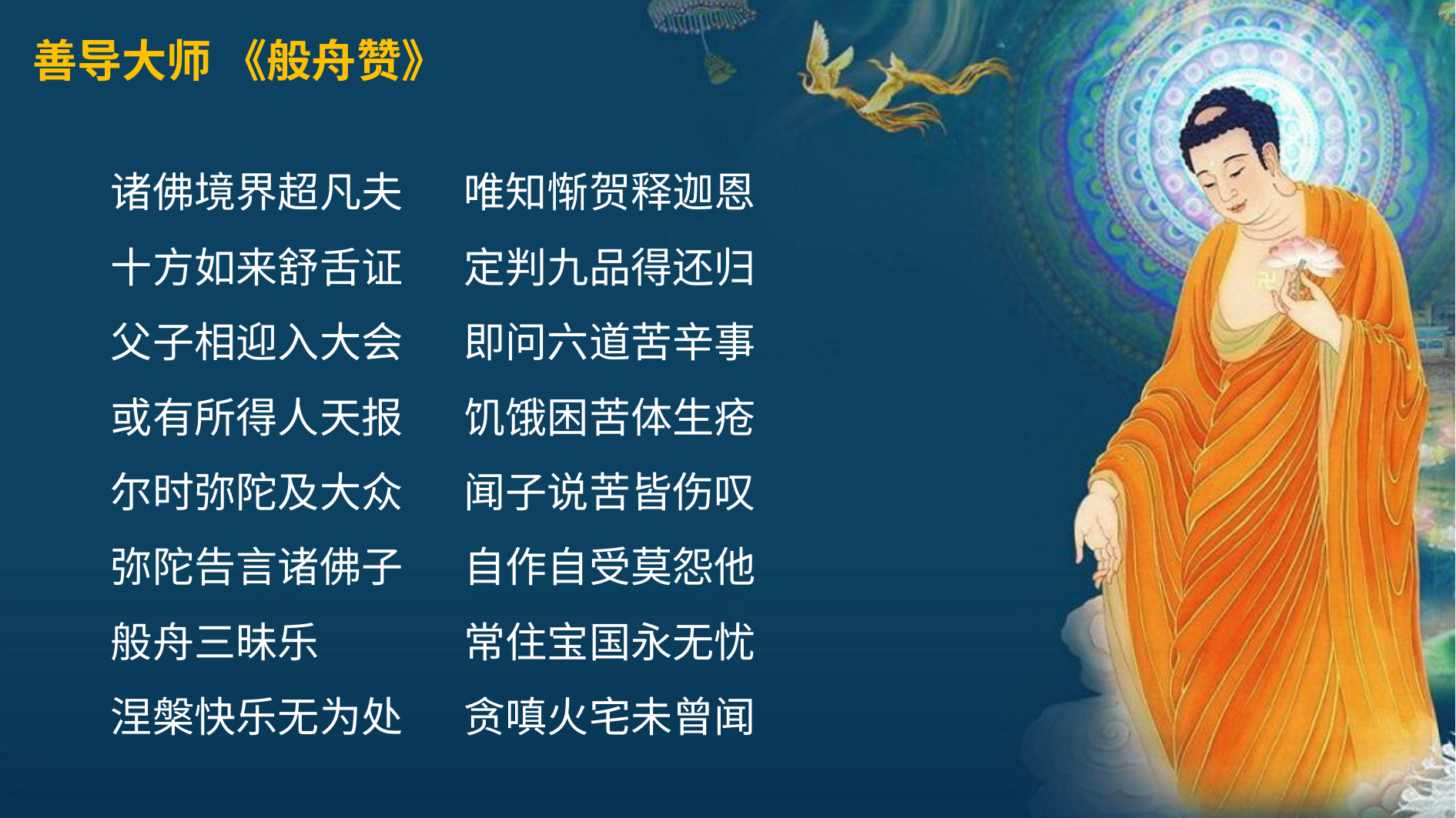

善导大师 《般舟赞》
诸佛境界超凡夫　  唯知惭贺释迦恩
十方如来舒舌证　  定判九品得还归
父子相迎入大会　  即问六道苦辛事
或有所得人天报　  饥饿困苦体生疮
尔时弥陀及大众　  闻子说苦皆伤叹
弥陀告言诸佛子  　自作自受莫怨他
般舟三昧乐　　  　常住宝国永无忧
涅槃快乐无为处  　贪嗔火宅未曾闻